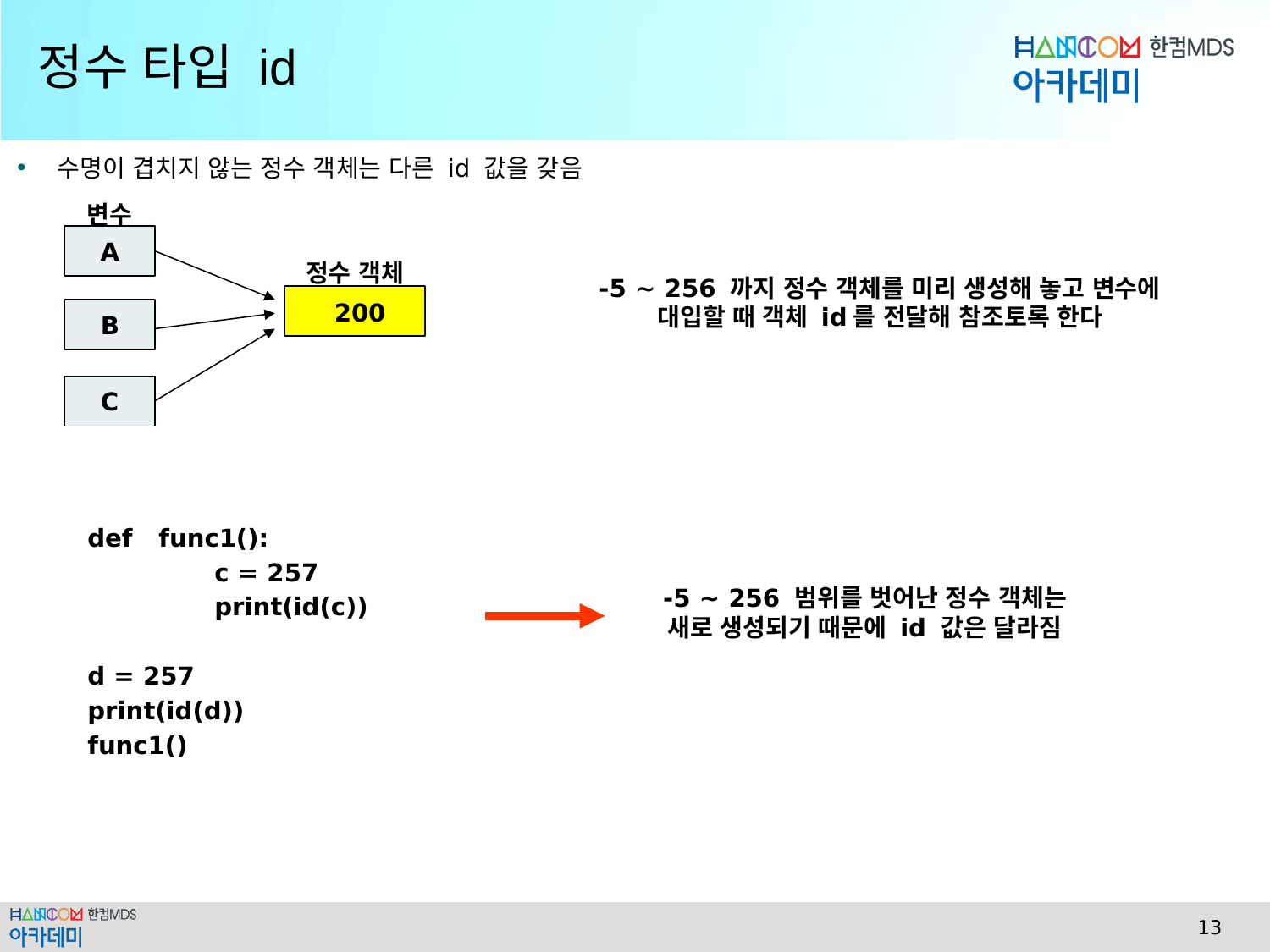

# 정수 타입 id
수명이 겹치지 않는 정수 객체는 다른 id 값을 갖음
변수
A
정수 객체
-5 ~ 256 까지 정수 객체를 미리 생성해 놓고 변수에 대입할 때 객체 id를 전달해 참조토록 한다

200
B
C
def   func1():
	c = 257
	print(id(c))

d = 257
print(id(d))
func1()
-5 ~ 256 범위를 벗어난 정수 객체는 새로 생성되기 때문에 id 값은 달라짐
                               13